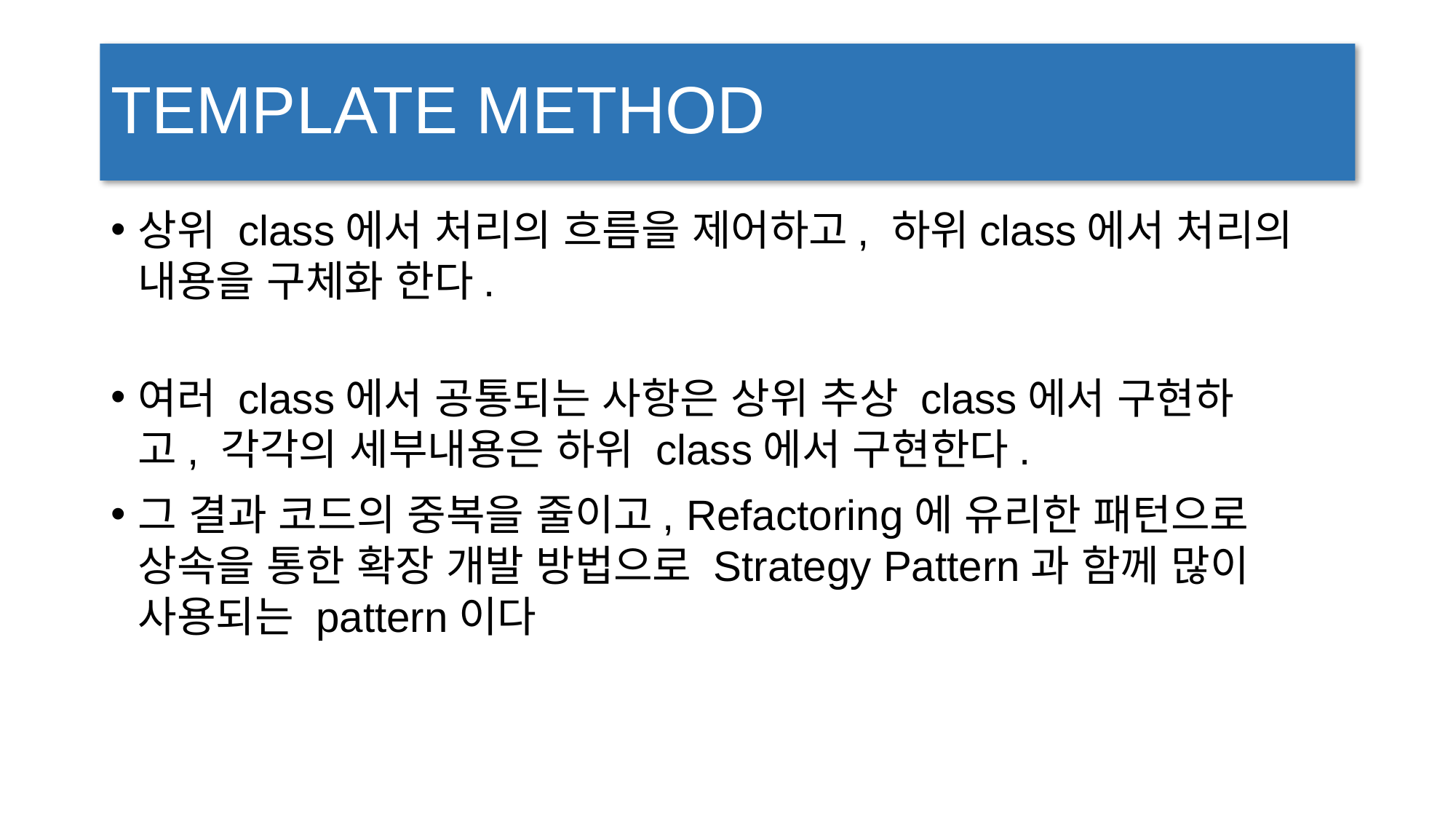

# TEMPLATE METHOD
상위 class에서 처리의 흐름을 제어하고, 하위class에서 처리의 내용을 구체화 한다.
여러 class에서 공통되는 사항은 상위 추상 class에서 구현하고, 각각의 세부내용은 하위 class에서 구현한다.
그 결과 코드의 중복을 줄이고, Refactoring에 유리한 패턴으로 상속을 통한 확장 개발 방법으로 Strategy Pattern과 함께 많이 사용되는 pattern이다